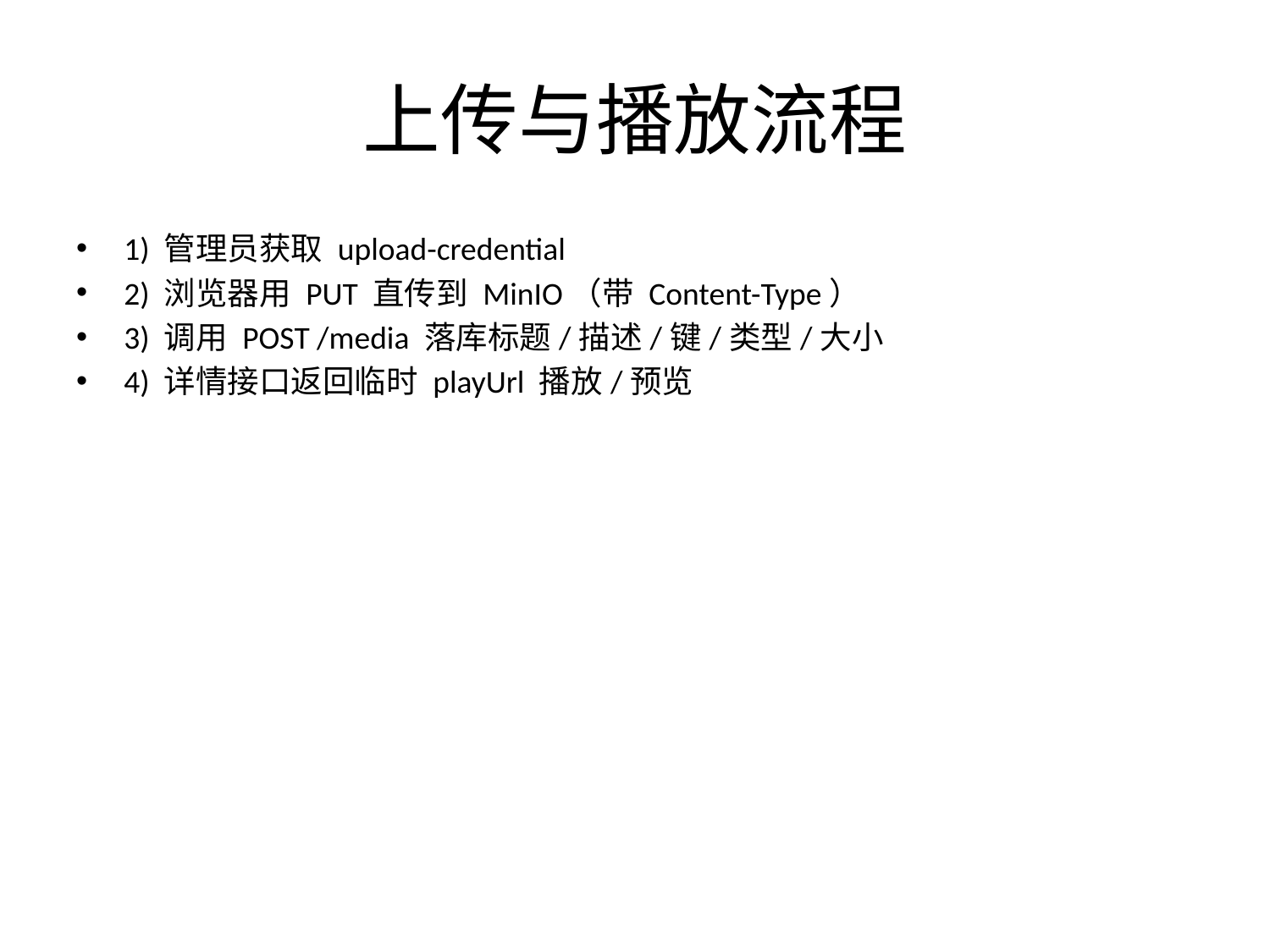

# 上传与播放流程
1) 管理员获取 upload-credential
2) 浏览器用 PUT 直传到 MinIO（带 Content-Type）
3) 调用 POST /media 落库标题/描述/键/类型/大小
4) 详情接口返回临时 playUrl 播放/预览